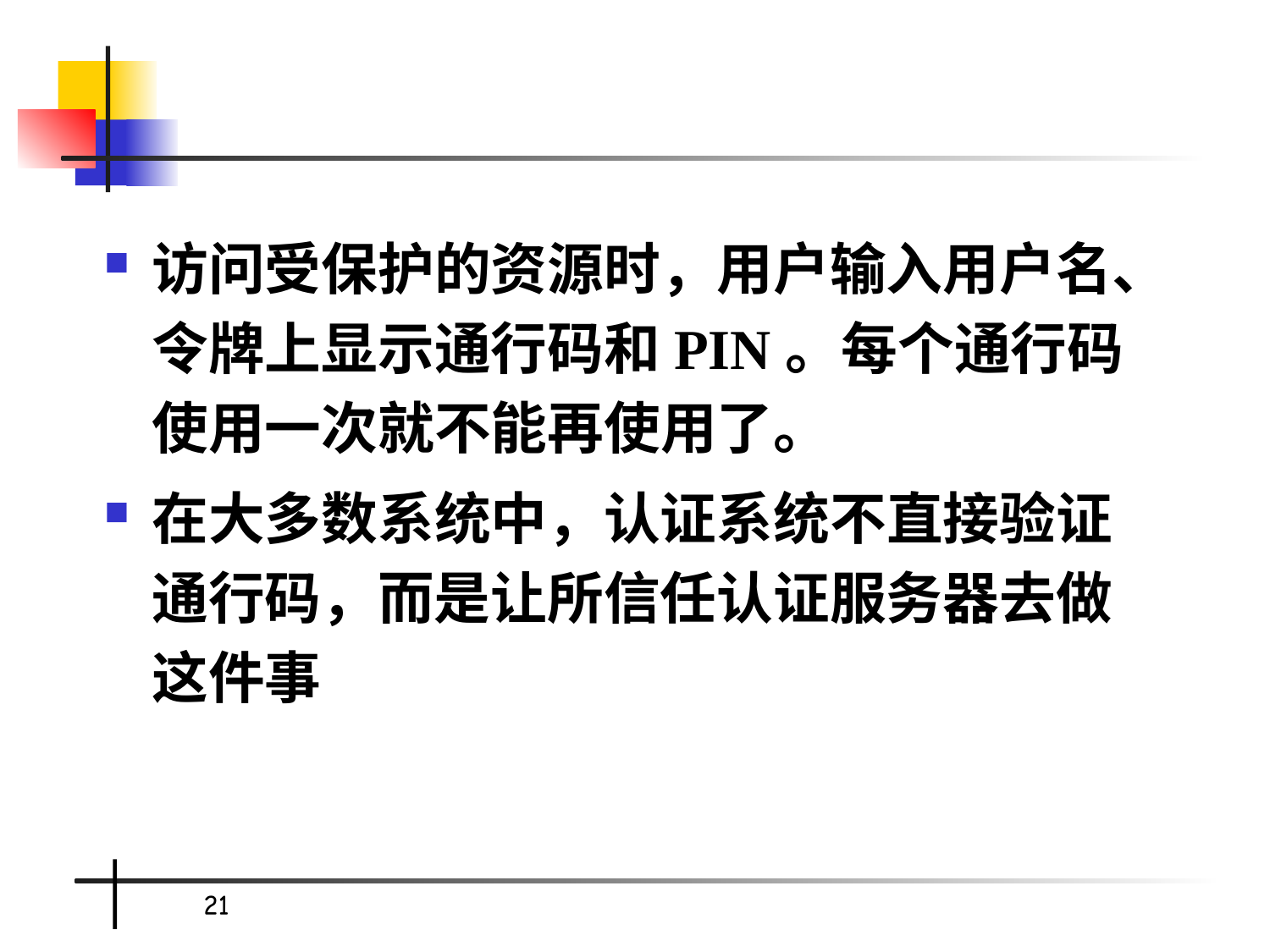

#
访问受保护的资源时，用户输入用户名、令牌上显示通行码和PIN。每个通行码使用一次就不能再使用了。
在大多数系统中，认证系统不直接验证通行码，而是让所信任认证服务器去做这件事
21